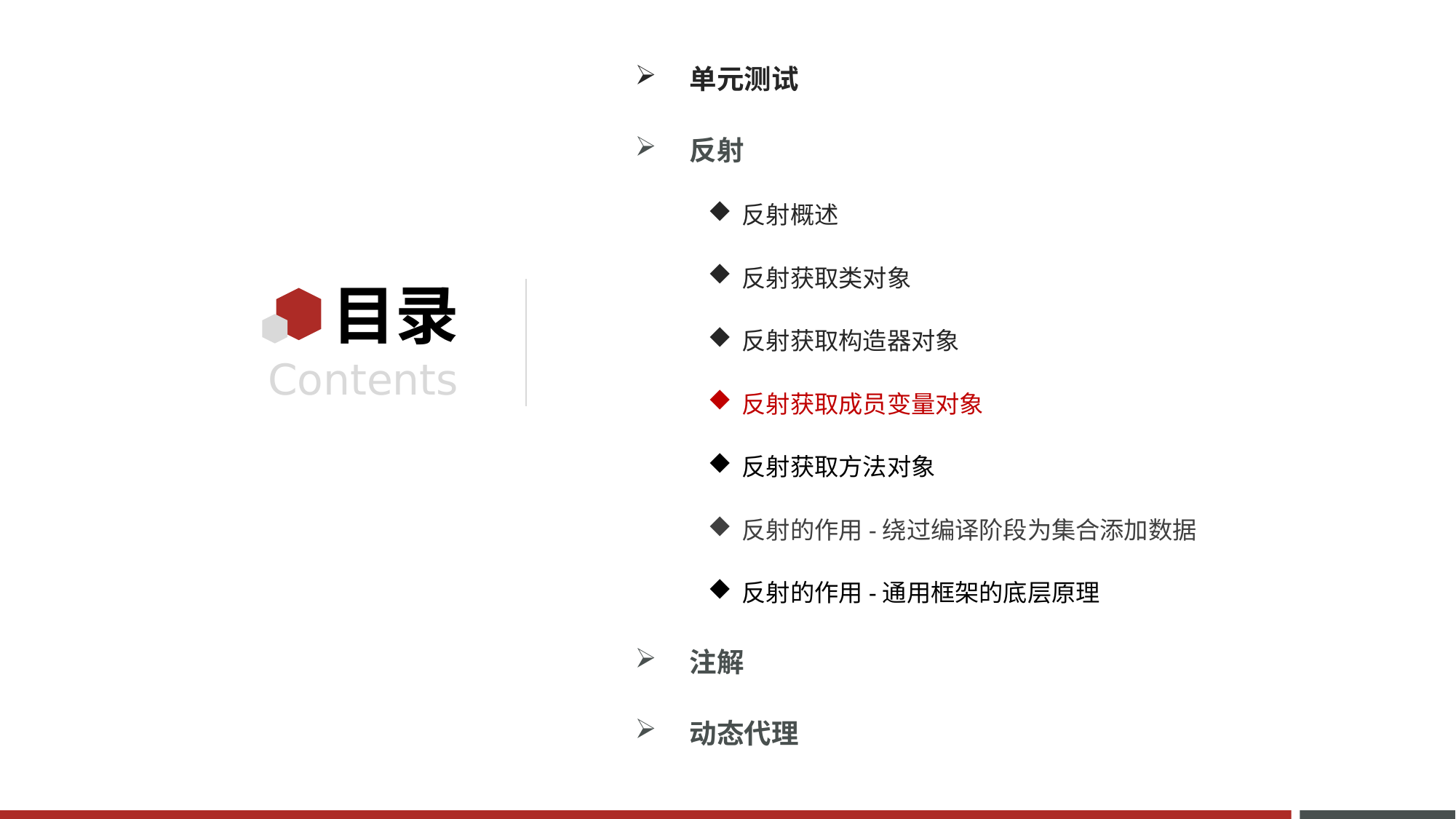

单元测试
反射
反射概述
反射获取类对象
反射获取构造器对象
反射获取成员变量对象
反射获取方法对象
反射的作用-绕过编译阶段为集合添加数据
反射的作用-通用框架的底层原理
注解
动态代理